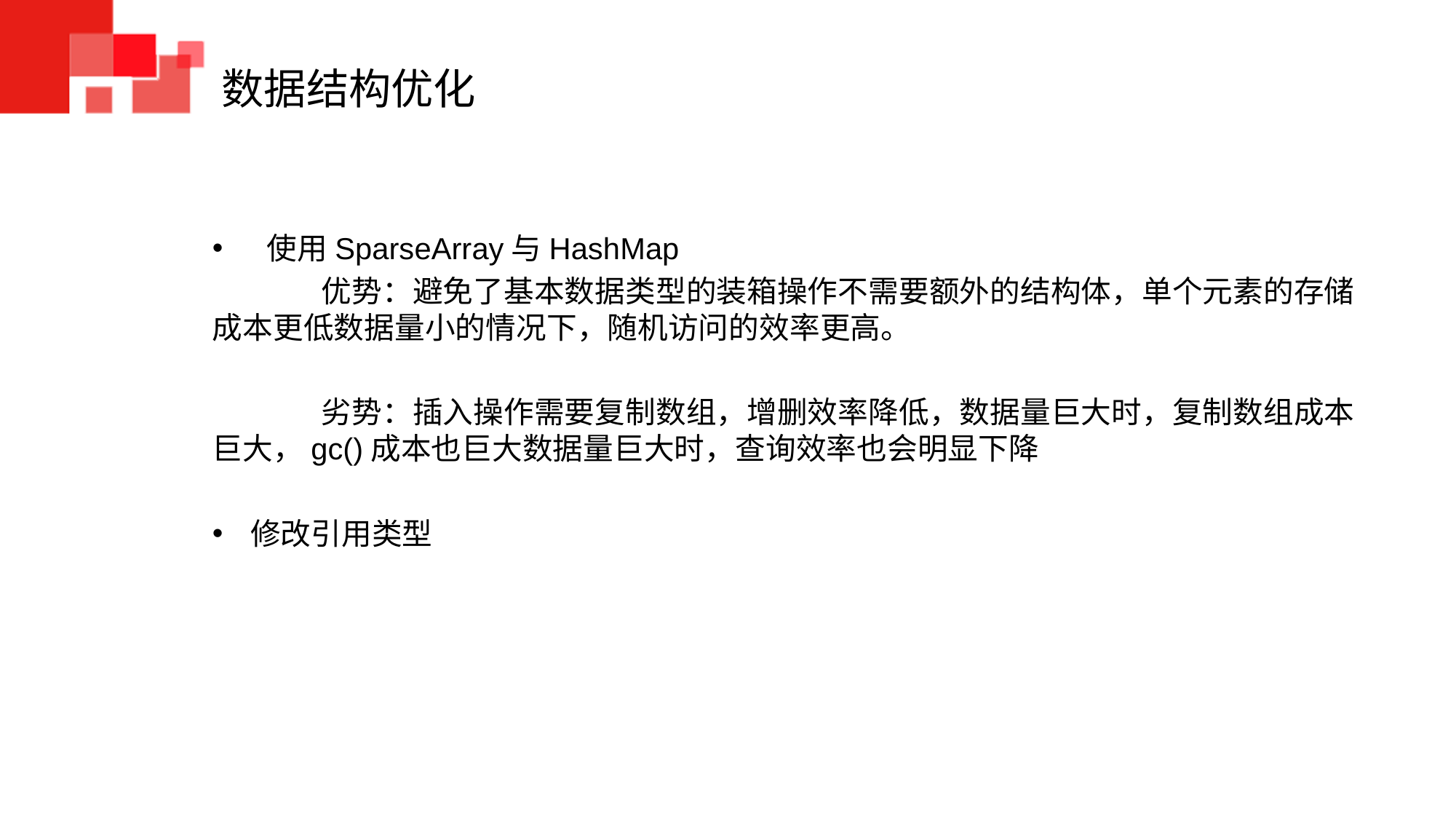

# 数据结构优化
使用SparseArray与HashMap
	优势：避免了基本数据类型的装箱操作不需要额外的结构体，单个元素的存储成本更低数据量小的情况下，随机访问的效率更高。

	劣势：插入操作需要复制数组，增删效率降低，数据量巨大时，复制数组成本巨大，gc()成本也巨大数据量巨大时，查询效率也会明显下降

   修改引用类型